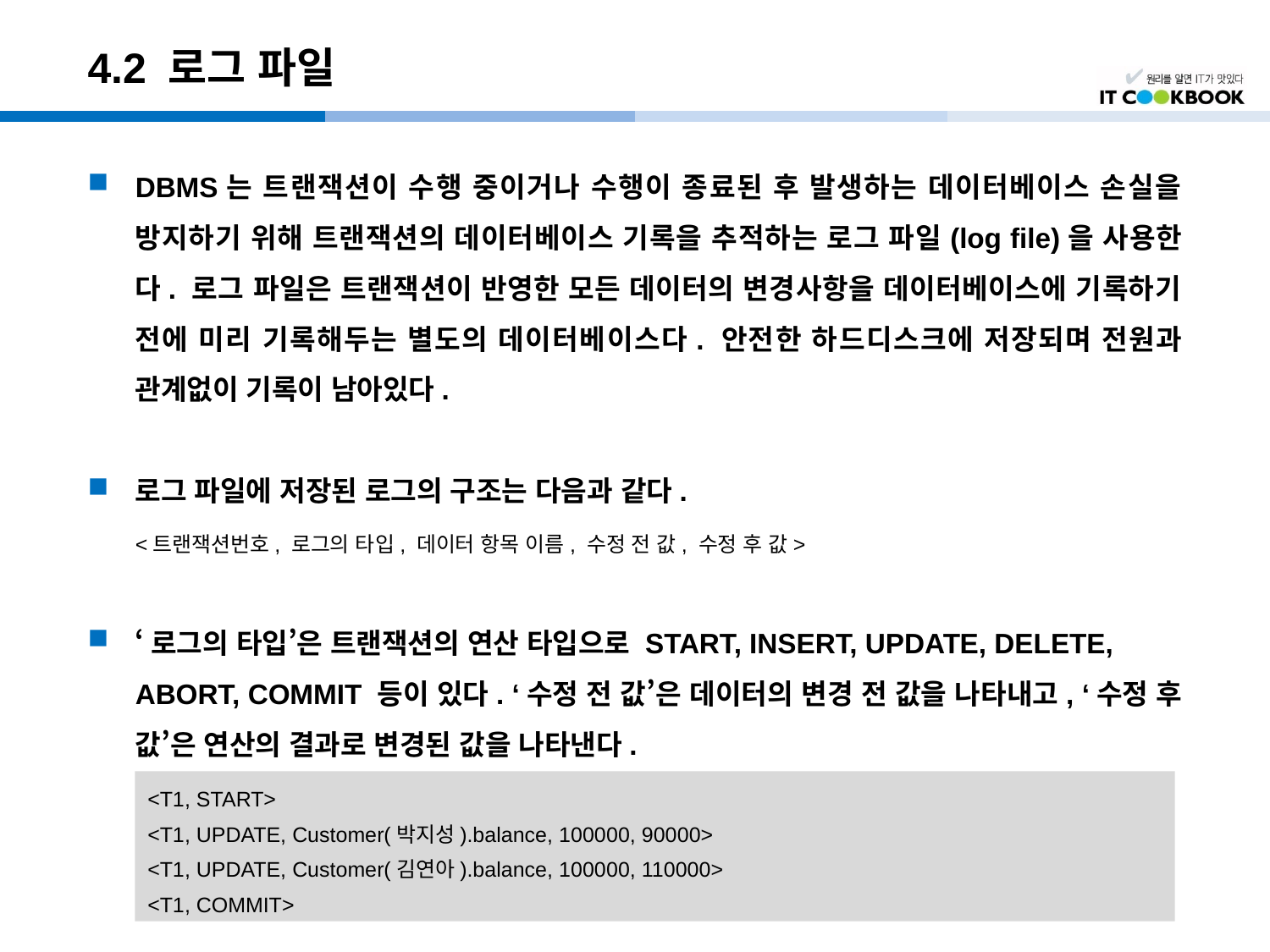

# 4.2 로그 파일
DBMS는 트랜잭션이 수행 중이거나 수행이 종료된 후 발생하는 데이터베이스 손실을 방지하기 위해 트랜잭션의 데이터베이스 기록을 추적하는 로그 파일(log file)을 사용한다. 로그 파일은 트랜잭션이 반영한 모든 데이터의 변경사항을 데이터베이스에 기록하기 전에 미리 기록해두는 별도의 데이터베이스다. 안전한 하드디스크에 저장되며 전원과 관계없이 기록이 남아있다.

로그 파일에 저장된 로그의 구조는 다음과 같다.
	<트랜잭션번호, 로그의 타입, 데이터 항목 이름, 수정 전 값, 수정 후 값>

‘로그의 타입’은 트랜잭션의 연산 타입으로 START, INSERT, UPDATE, DELETE,
	ABORT, COMMIT 등이 있다. ‘수정 전 값’은 데이터의 변경 전 값을 나타내고, ‘수정 후 값’은 연산의 결과로 변경된 값을 나타낸다.
<T1, START>
<T1, UPDATE, Customer(박지성).balance, 100000, 90000>
<T1, UPDATE, Customer(김연아).balance, 100000, 110000>
<T1, COMMIT>